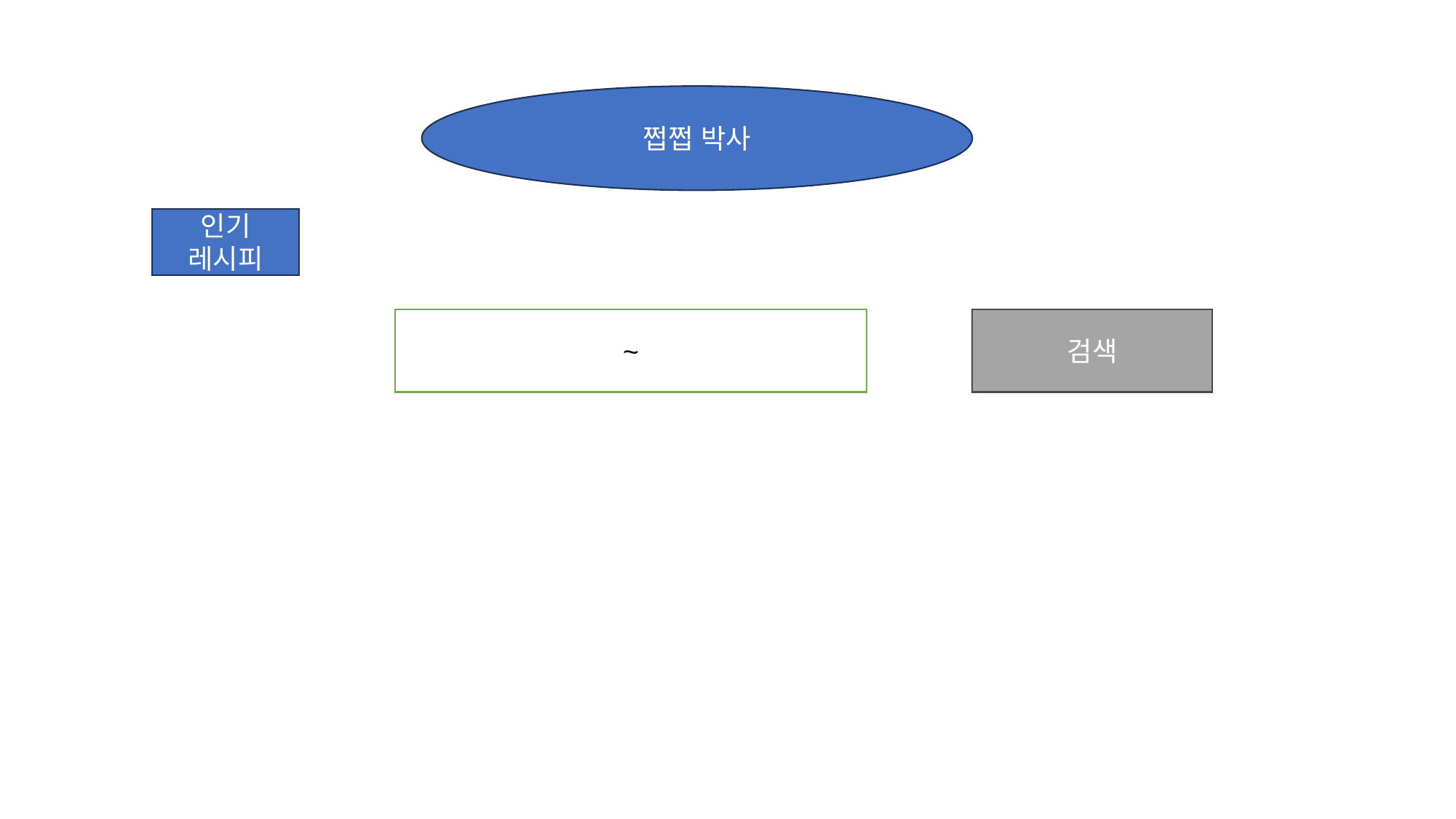

#
쩝쩝 박사
인기
레시피
~
검색